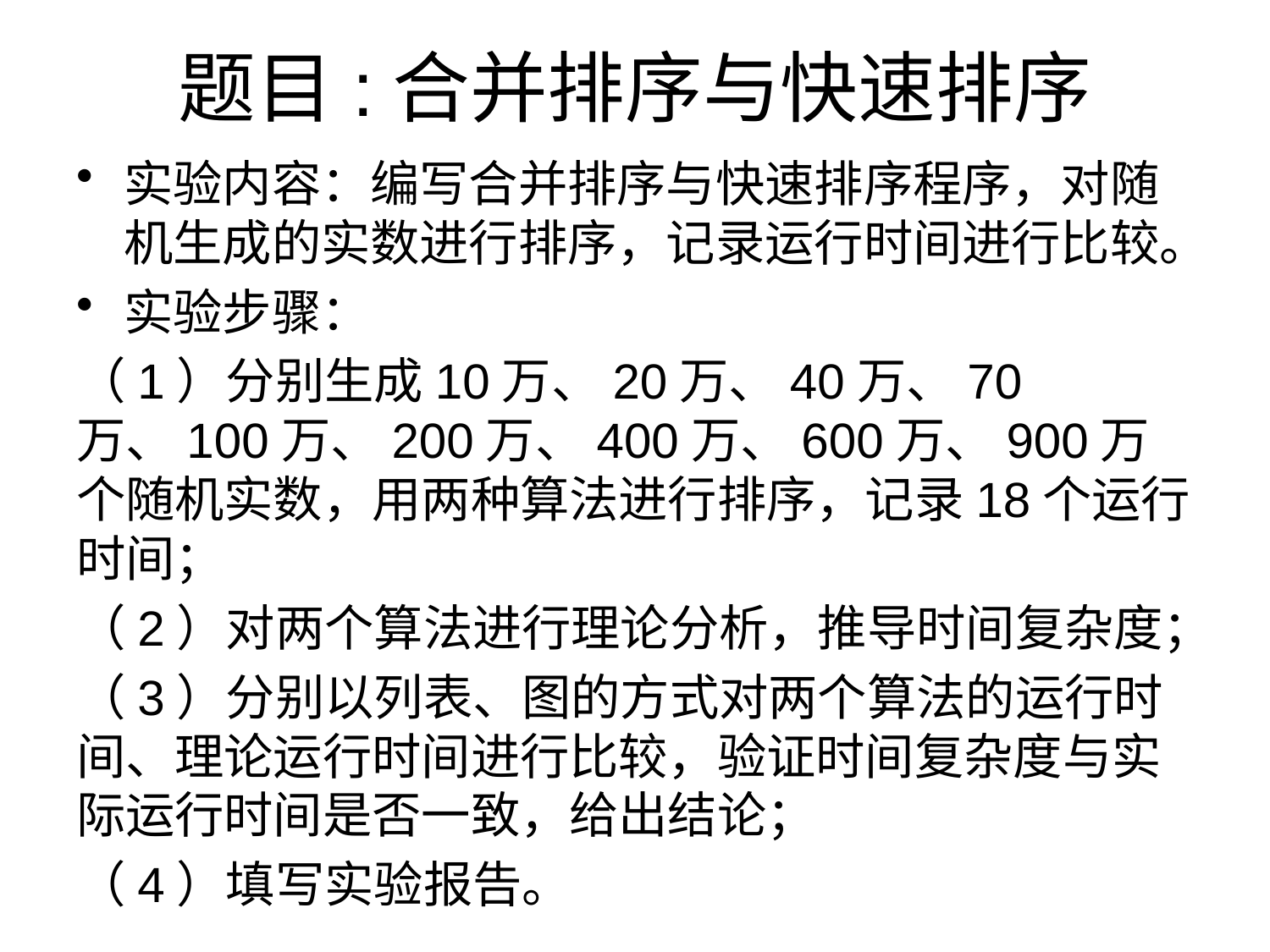

# 题目:合并排序与快速排序
实验内容：编写合并排序与快速排序程序，对随机生成的实数进行排序，记录运行时间进行比较。
实验步骤：
（1）分别生成10万、20万、40万、70万、100万、200万、400万、600万、900万个随机实数，用两种算法进行排序，记录18个运行时间；
（2）对两个算法进行理论分析，推导时间复杂度；
（3）分别以列表、图的方式对两个算法的运行时间、理论运行时间进行比较，验证时间复杂度与实际运行时间是否一致，给出结论；
（4）填写实验报告。